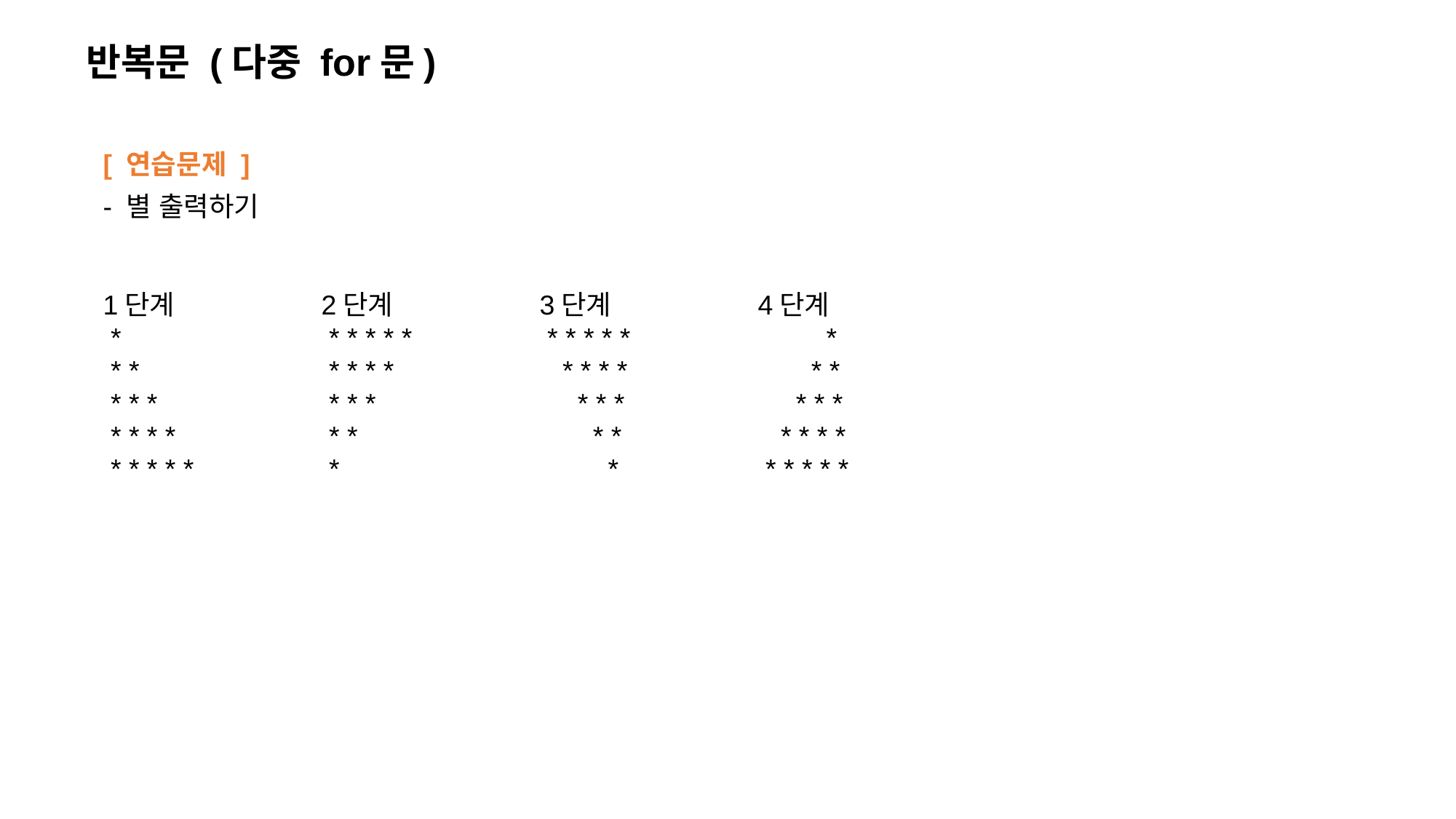

반복문 (다중 for문)
[ 연습문제 ]

- 별 출력하기

1단계		2단계		3단계		4단계
 *		 * * * * *		 * * * * *		         *
 * *		 * * * *		   * * * *		       * *
 * * *		 * * *		     * * *		     * * *
 * * * *		 * *		       * *		   * * * *
 * * * * *		 *		         *		 * * * * *